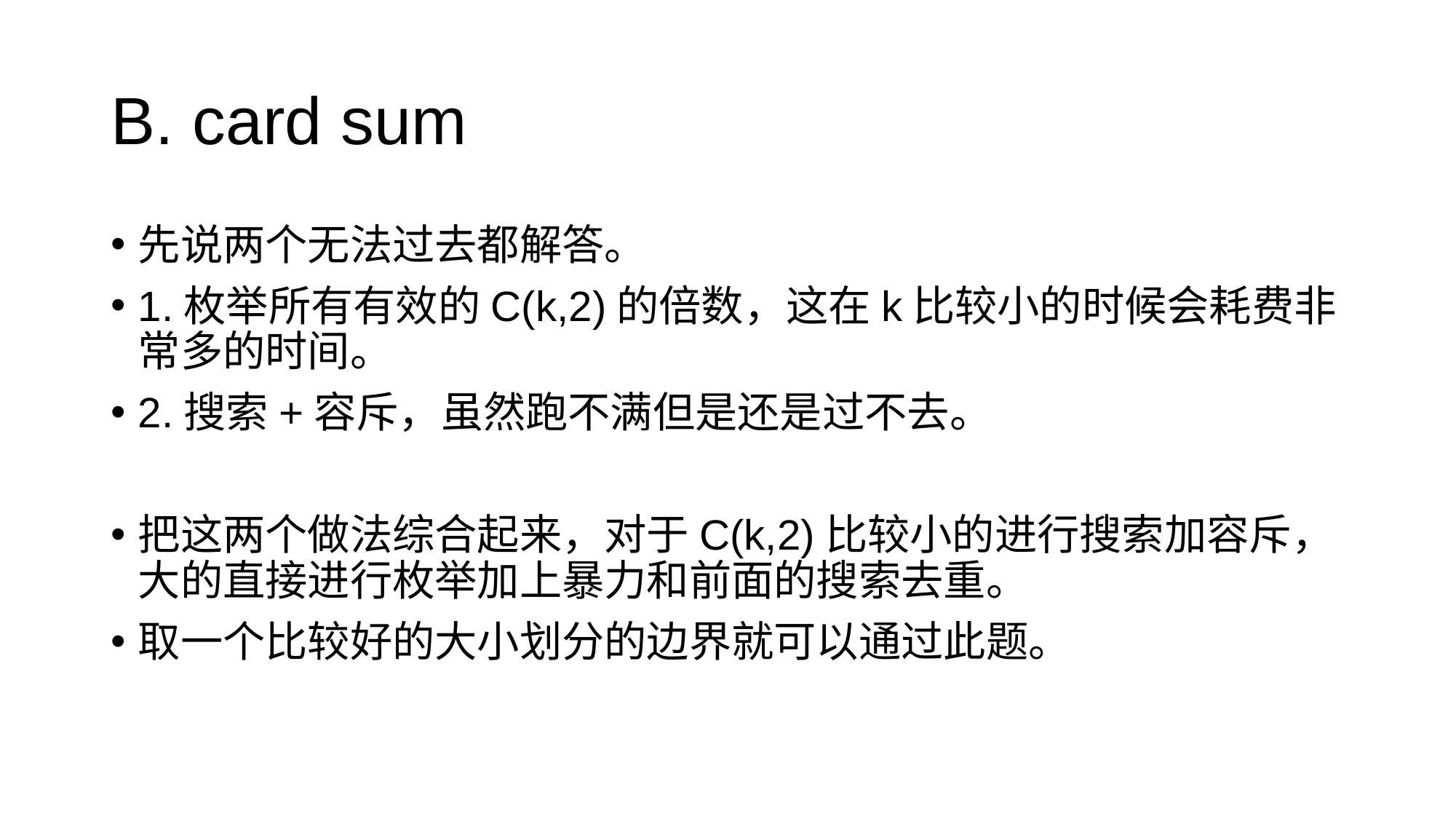

# B. card sum
先说两个无法过去都解答。
1.枚举所有有效的C(k,2)的倍数，这在k比较小的时候会耗费非常多的时间。
2.搜索+容斥，虽然跑不满但是还是过不去。

把这两个做法综合起来，对于C(k,2)比较小的进行搜索加容斥，大的直接进行枚举加上暴力和前面的搜索去重。
取一个比较好的大小划分的边界就可以通过此题。